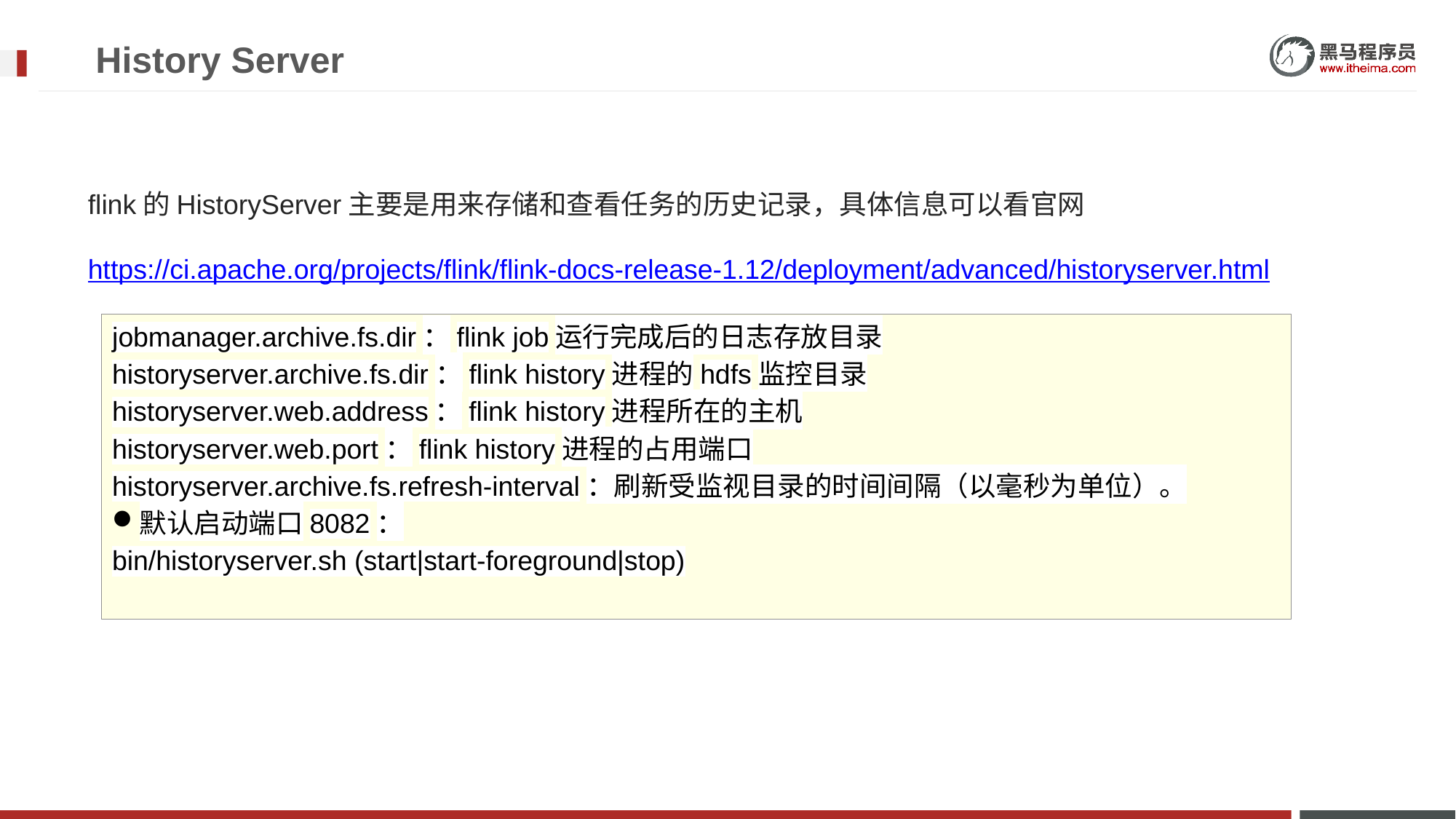

# History Server

flink的HistoryServer主要是用来存储和查看任务的历史记录，具体信息可以看官网
https://ci.apache.org/projects/flink/flink-docs-release-1.12/deployment/advanced/historyserver.html
jobmanager.archive.fs.dir：flink job运行完成后的日志存放目录
historyserver.archive.fs.dir：flink history进程的hdfs监控目录
historyserver.web.address：flink history进程所在的主机
historyserver.web.port：flink history进程的占用端口
historyserver.archive.fs.refresh-interval：刷新受监视目录的时间间隔（以毫秒为单位）。
默认启动端口8082：
bin/historyserver.sh (start|start-foreground|stop)